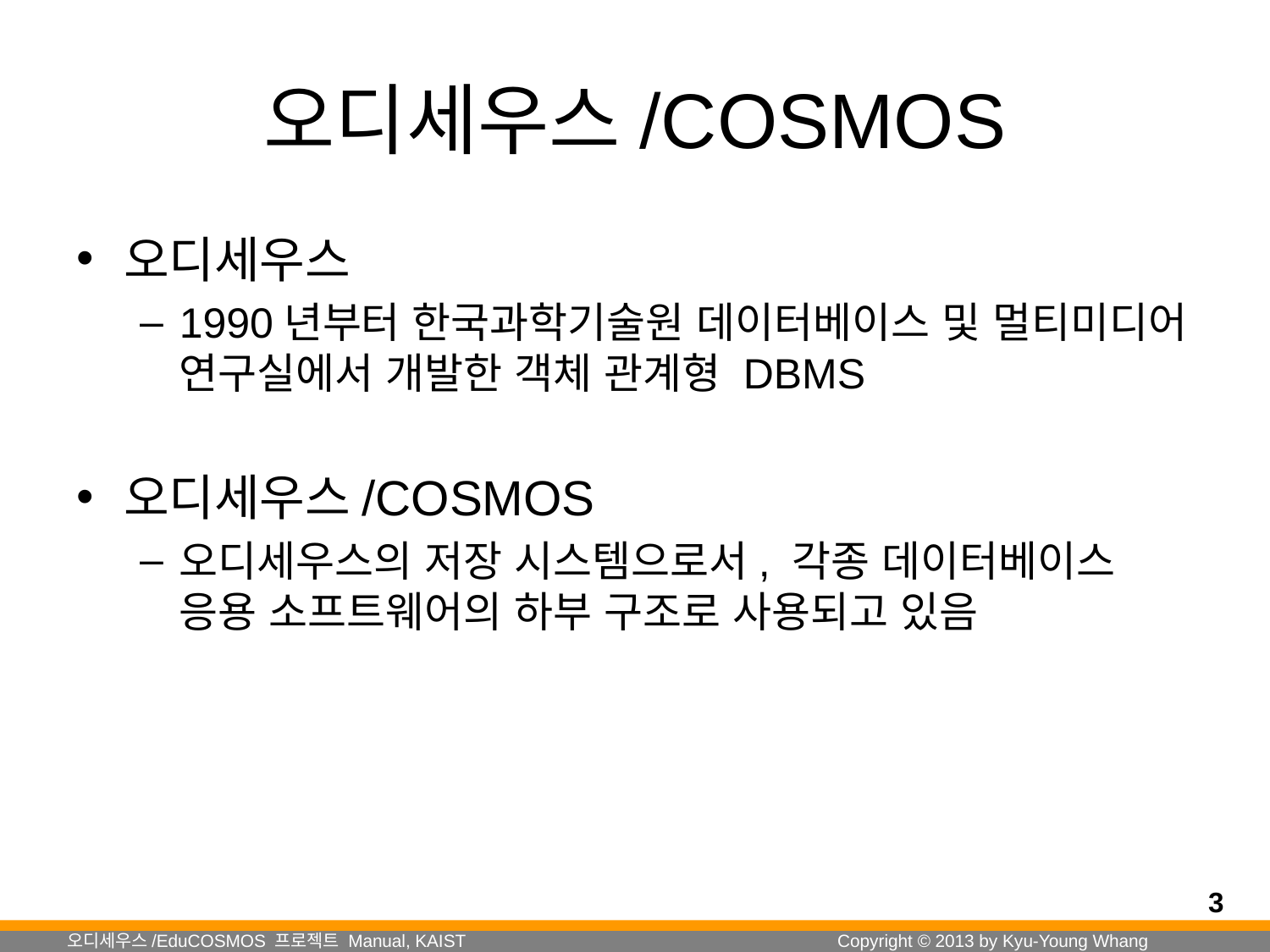

# 오디세우스/COSMOS
오디세우스
1990년부터 한국과학기술원 데이터베이스 및 멀티미디어 연구실에서 개발한 객체 관계형 DBMS

오디세우스/COSMOS
오디세우스의 저장 시스템으로서, 각종 데이터베이스 응용 소프트웨어의 하부 구조로 사용되고 있음